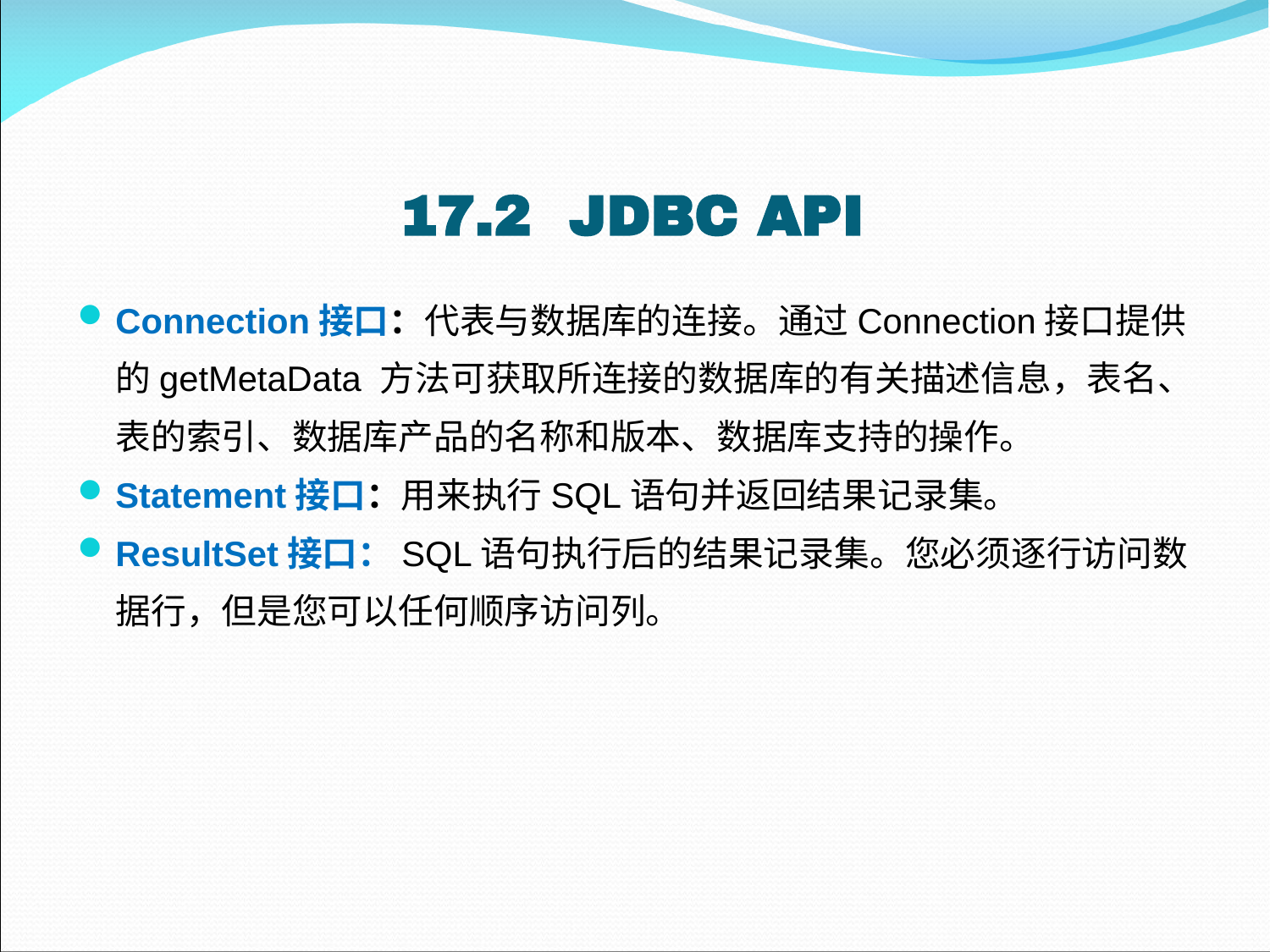

# 17.2  JDBC API
Connection接口：代表与数据库的连接。通过Connection接口提供的getMetaData 方法可获取所连接的数据库的有关描述信息，表名、表的索引、数据库产品的名称和版本、数据库支持的操作。
Statement接口：用来执行SQL语句并返回结果记录集。
ResultSet接口：SQL语句执行后的结果记录集。您必须逐行访问数据行，但是您可以任何顺序访问列。